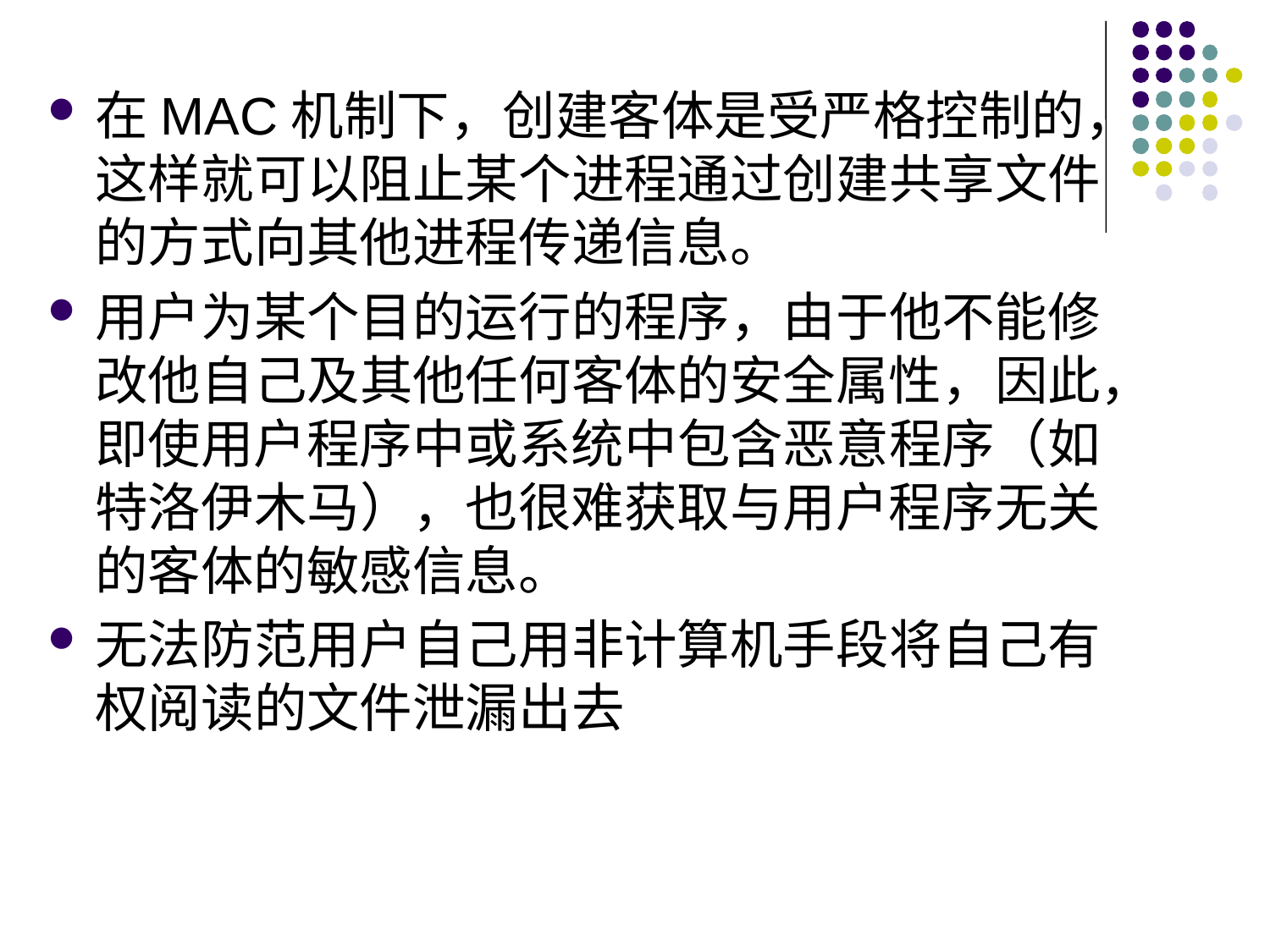

在MAC机制下，创建客体是受严格控制的，这样就可以阻止某个进程通过创建共享文件的方式向其他进程传递信息。
用户为某个目的运行的程序，由于他不能修改他自己及其他任何客体的安全属性，因此，即使用户程序中或系统中包含恶意程序（如特洛伊木马），也很难获取与用户程序无关的客体的敏感信息。
无法防范用户自己用非计算机手段将自己有权阅读的文件泄漏出去